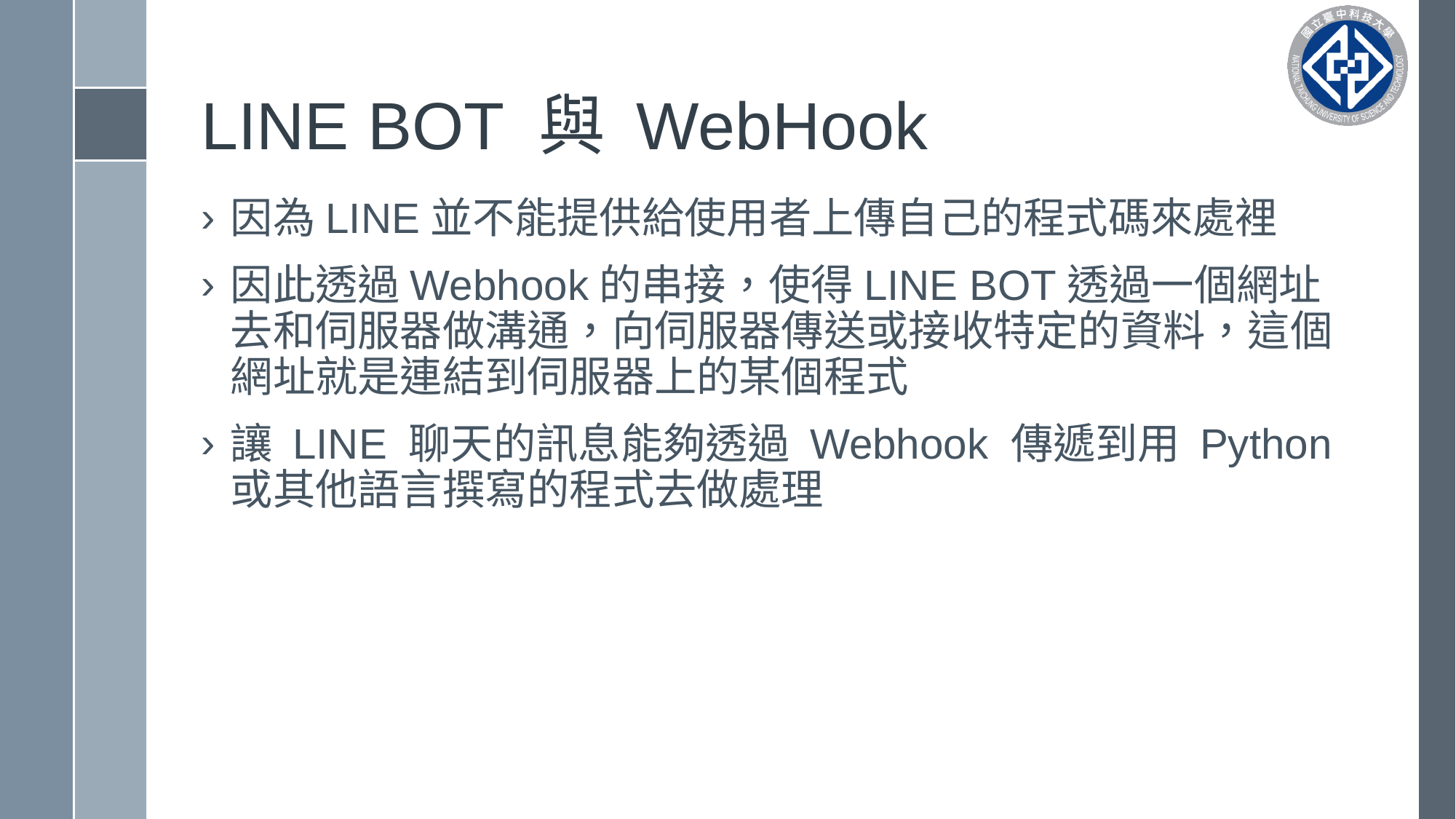

# LINE BOT 與 WebHook
因為LINE並不能提供給使用者上傳自己的程式碼來處裡
因此透過Webhook的串接，使得LINE BOT透過一個網址去和伺服器做溝通，向伺服器傳送或接收特定的資料，這個網址就是連結到伺服器上的某個程式
讓 LINE 聊天的訊息能夠透過 Webhook 傳遞到用 Python或其他語言撰寫的程式去做處理